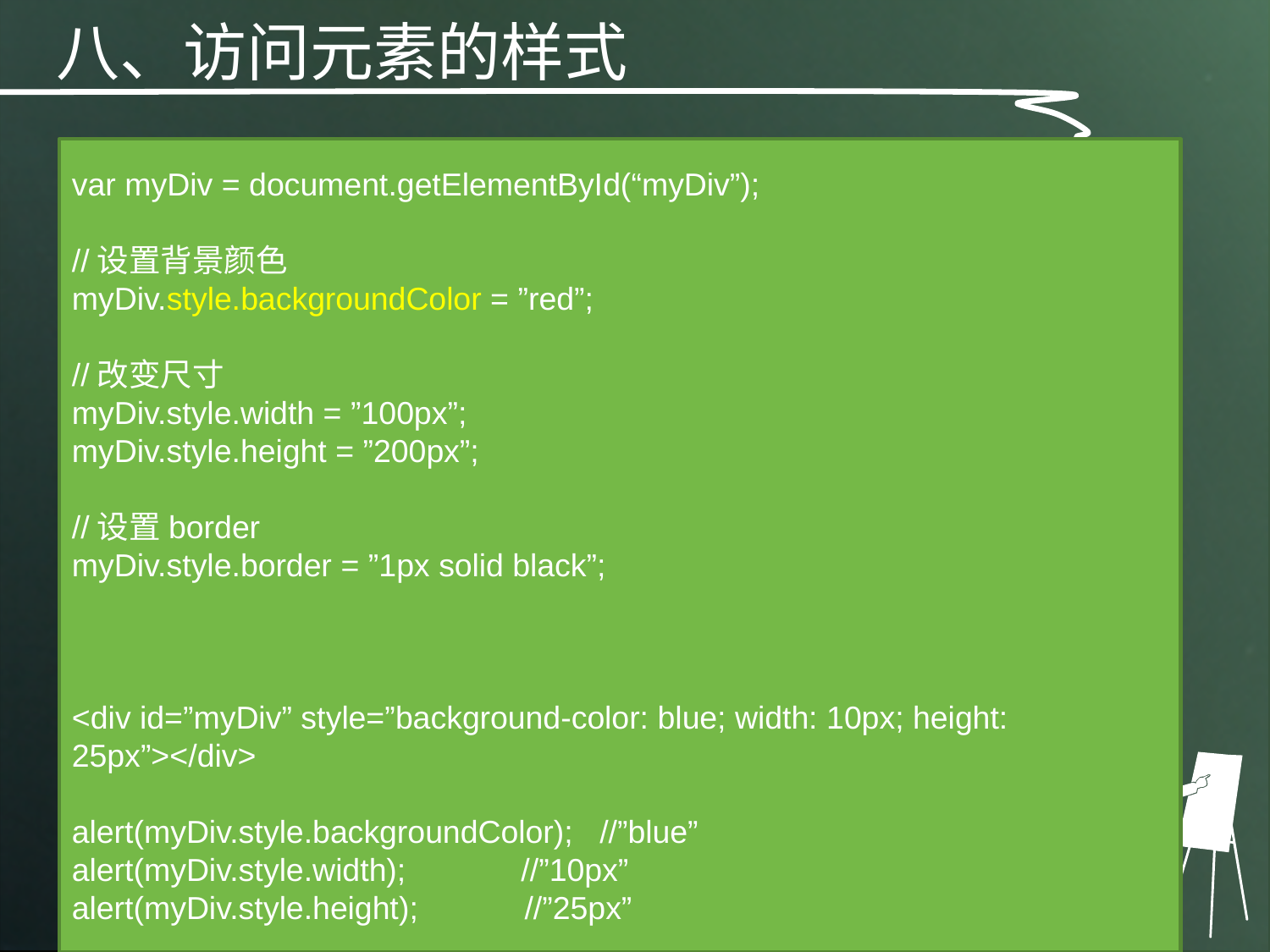

八、访问元素的样式

var myDiv = document.getElementById(“myDiv”);

//设置背景颜色
myDiv.style.backgroundColor = ”red”;

//改变尺寸
myDiv.style.width = ”100px”;
myDiv.style.height = ”200px”;

//设置border
myDiv.style.border = ”1px solid black”;

<div id=”myDiv” style=”background-color: blue; width: 10px; height: 25px”></div>

alert(myDiv.style.backgroundColor);   //”blue”
alert(myDiv.style.width);             //”10px”
alert(myDiv.style.height);            //”25px”